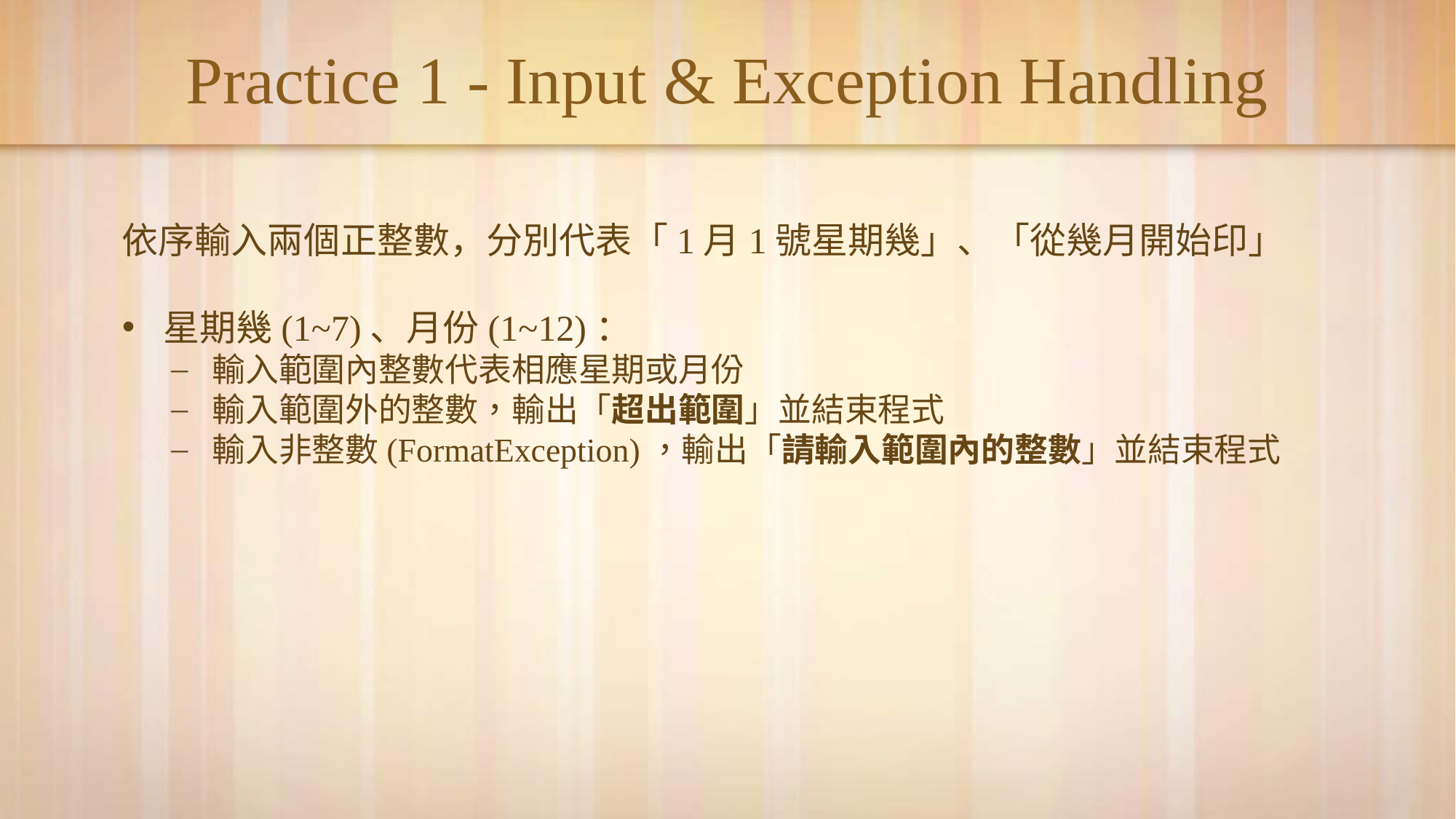

# Practice 1 - Input & Exception Handling
依序輸入兩個正整數，分別代表「1月1號星期幾」、「從幾月開始印」

星期幾(1~7)、月份(1~12)：
輸入範圍內整數代表相應星期或月份
輸入範圍外的整數，輸出「超出範圍」並結束程式
輸入非整數(FormatException)，輸出「請輸入範圍內的整數」並結束程式